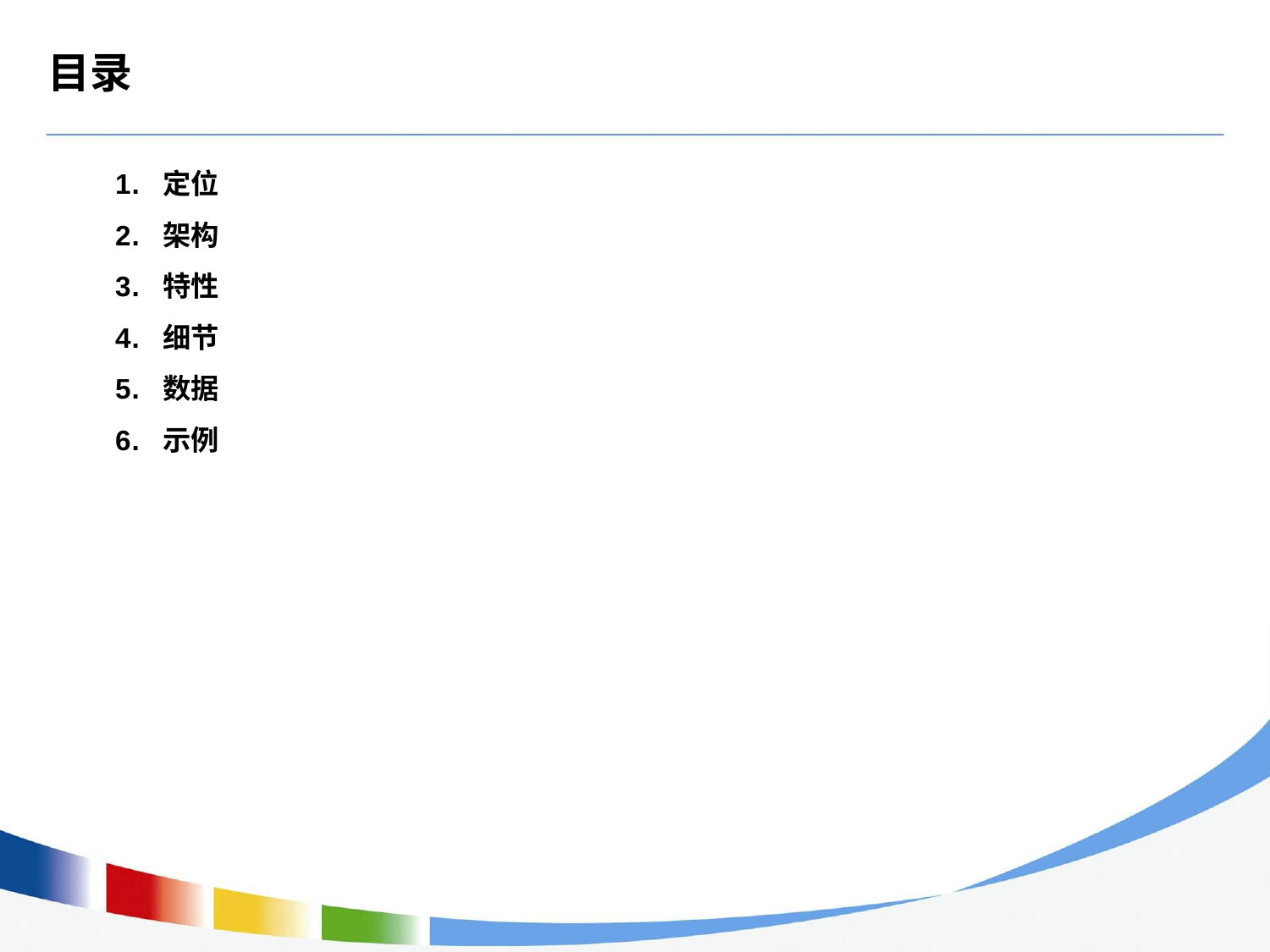

# 目录
定位
架构
特性
细节
数据
示例